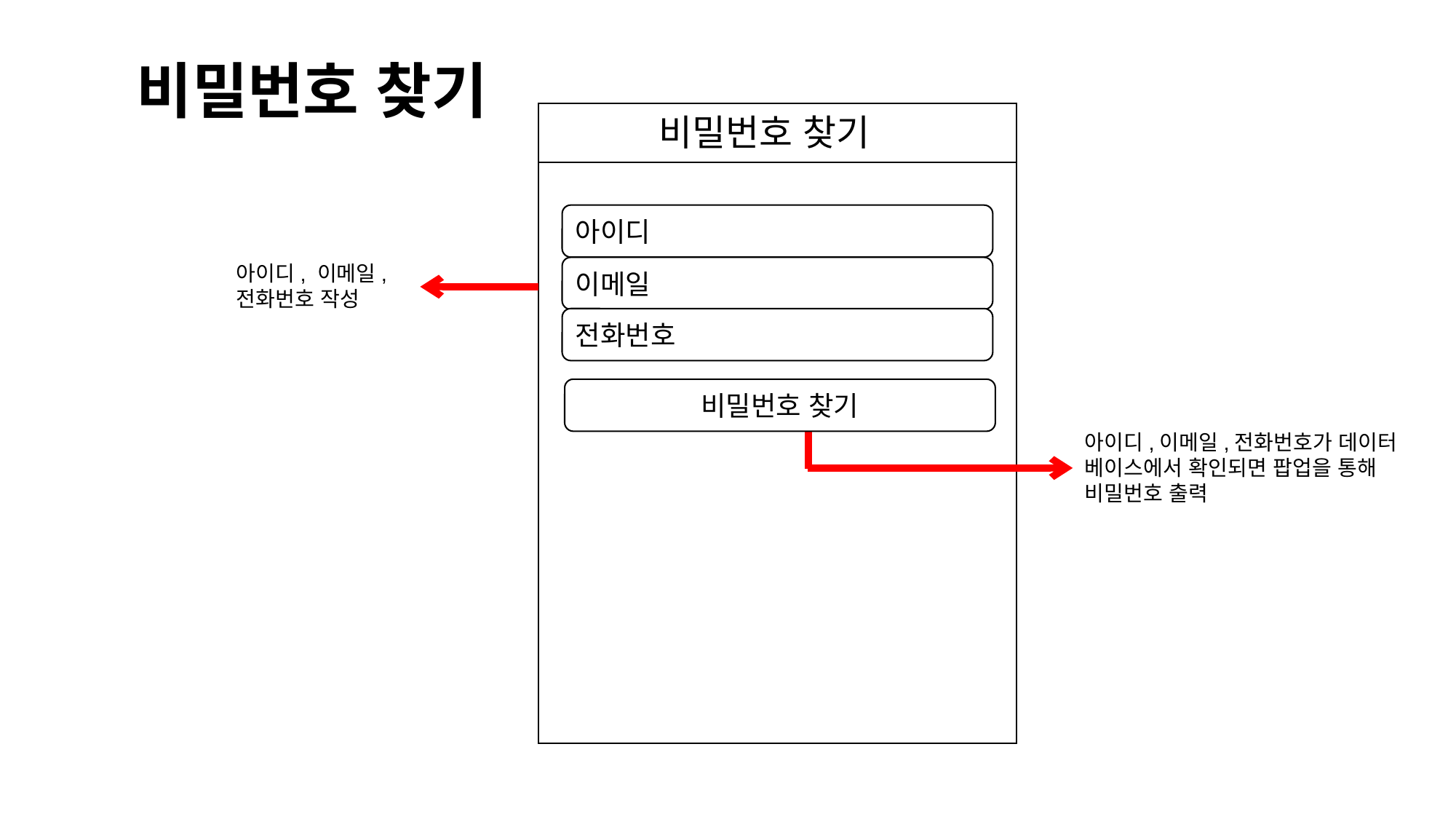

비밀번호 찾기

비밀번호 찾기
아이디
아이디, 이메일,
전화번호 작성
이메일
전화번호
비밀번호 찾기
아이디,이메일,전화번호가 데이터 베이스에서 확인되면 팝업을 통해 비밀번호 출력